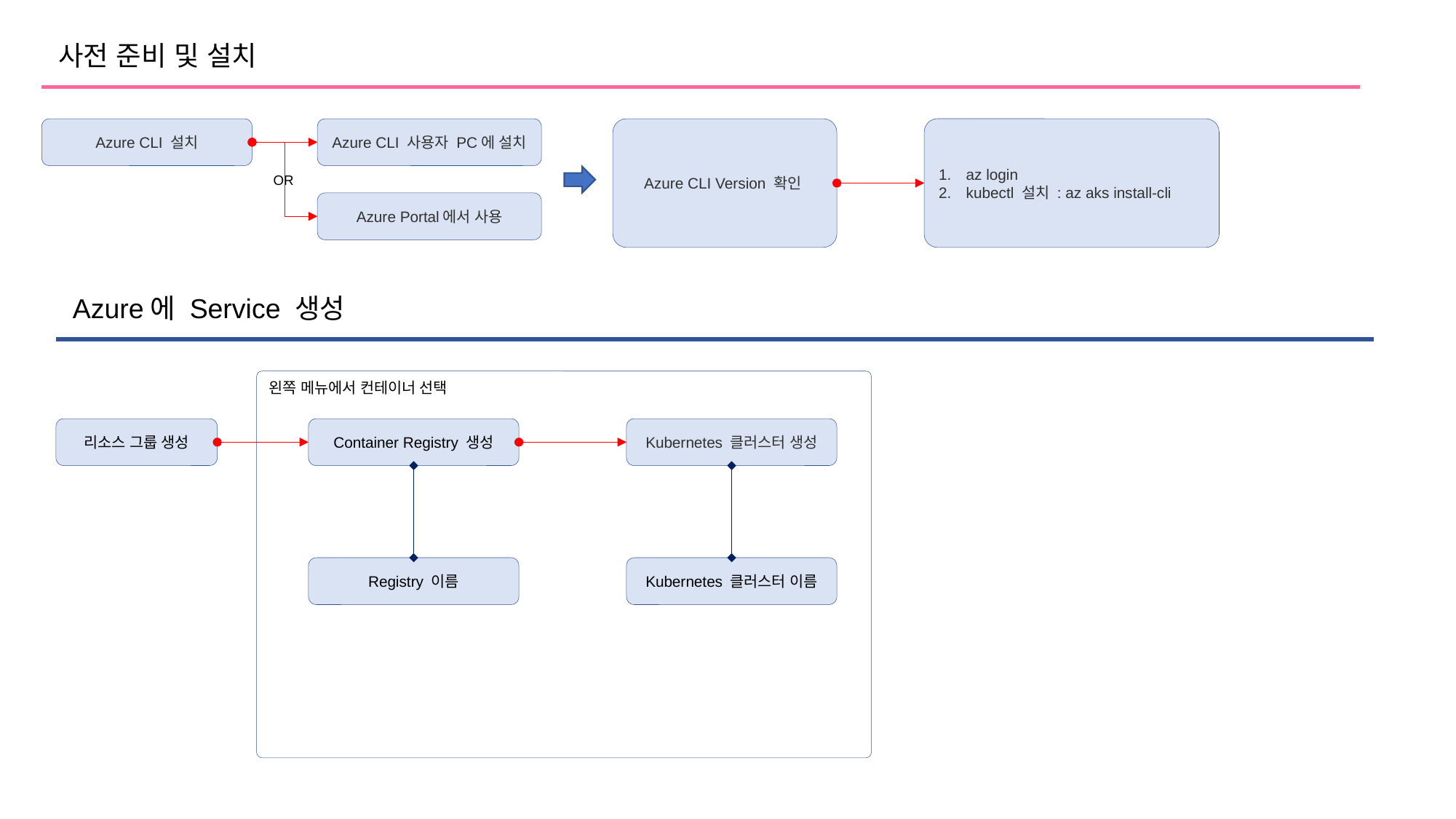

사전 준비 및 설치
Azure CLI Version 확인
az login
kubectl 설치 : az aks install-cli
Azure CLI 설치
Azure CLI 사용자 PC에 설치
OR

Azure Portal에서 사용
Azure에 Service 생성
왼쪽 메뉴에서 컨테이너 선택
리소스 그룹 생성
Container Registry 생성
Kubernetes 클러스터 생성
Registry 이름
Kubernetes 클러스터 이름